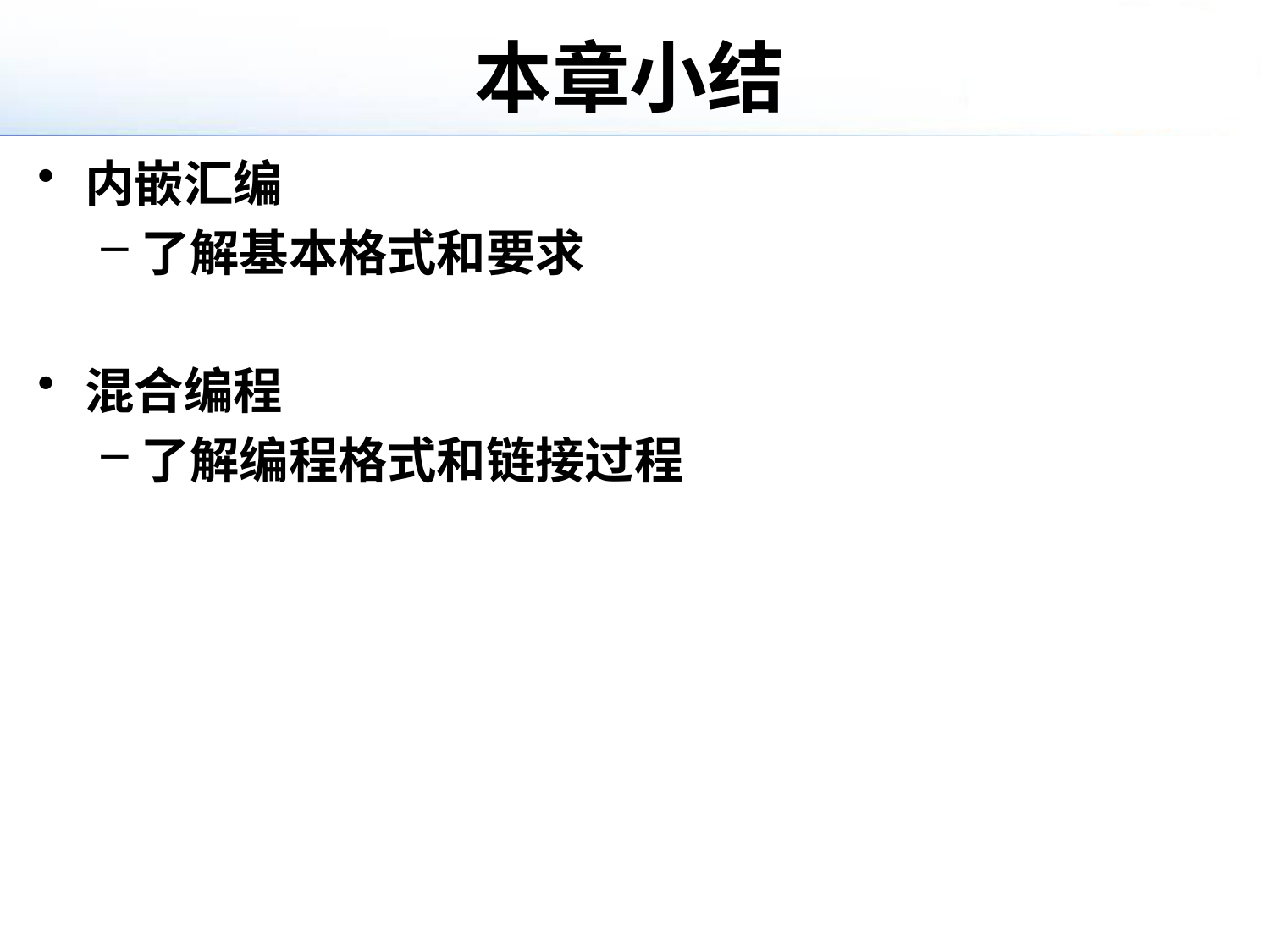

# 本章小结
内嵌汇编
了解基本格式和要求

混合编程
了解编程格式和链接过程